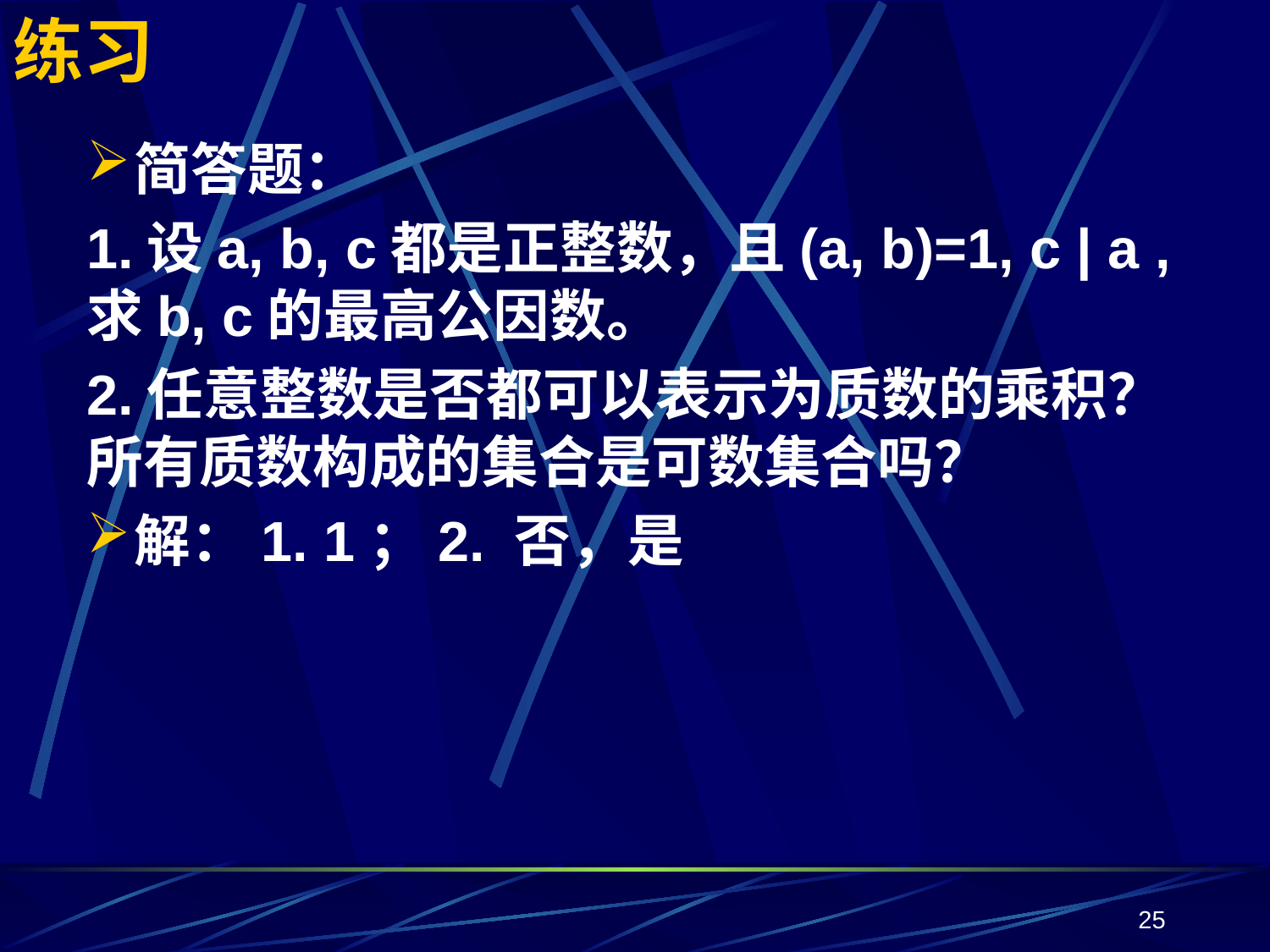

# 练习
简答题：
1.设a, b, c都是正整数，且(a, b)=1, c | a ,求b, c的最高公因数。
2.任意整数是否都可以表示为质数的乘积？所有质数构成的集合是可数集合吗？
解：1. 1；2. 否，是

25